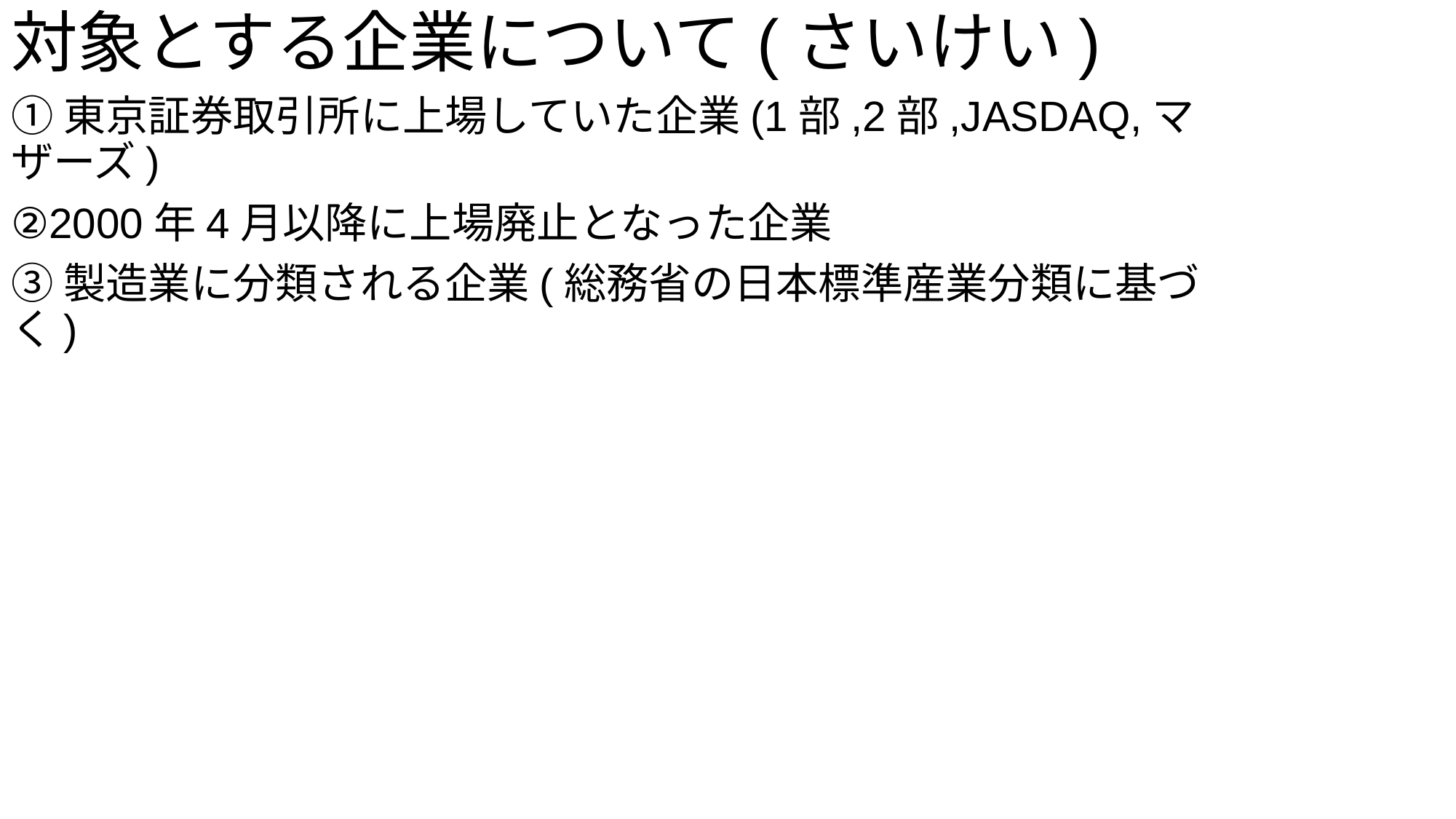

# 対象とする企業について(さいけい)
①東京証券取引所に上場していた企業(1部,2部,JASDAQ,マザーズ)
②2000年4月以降に上場廃止となった企業
③製造業に分類される企業(総務省の日本標準産業分類に基づく)